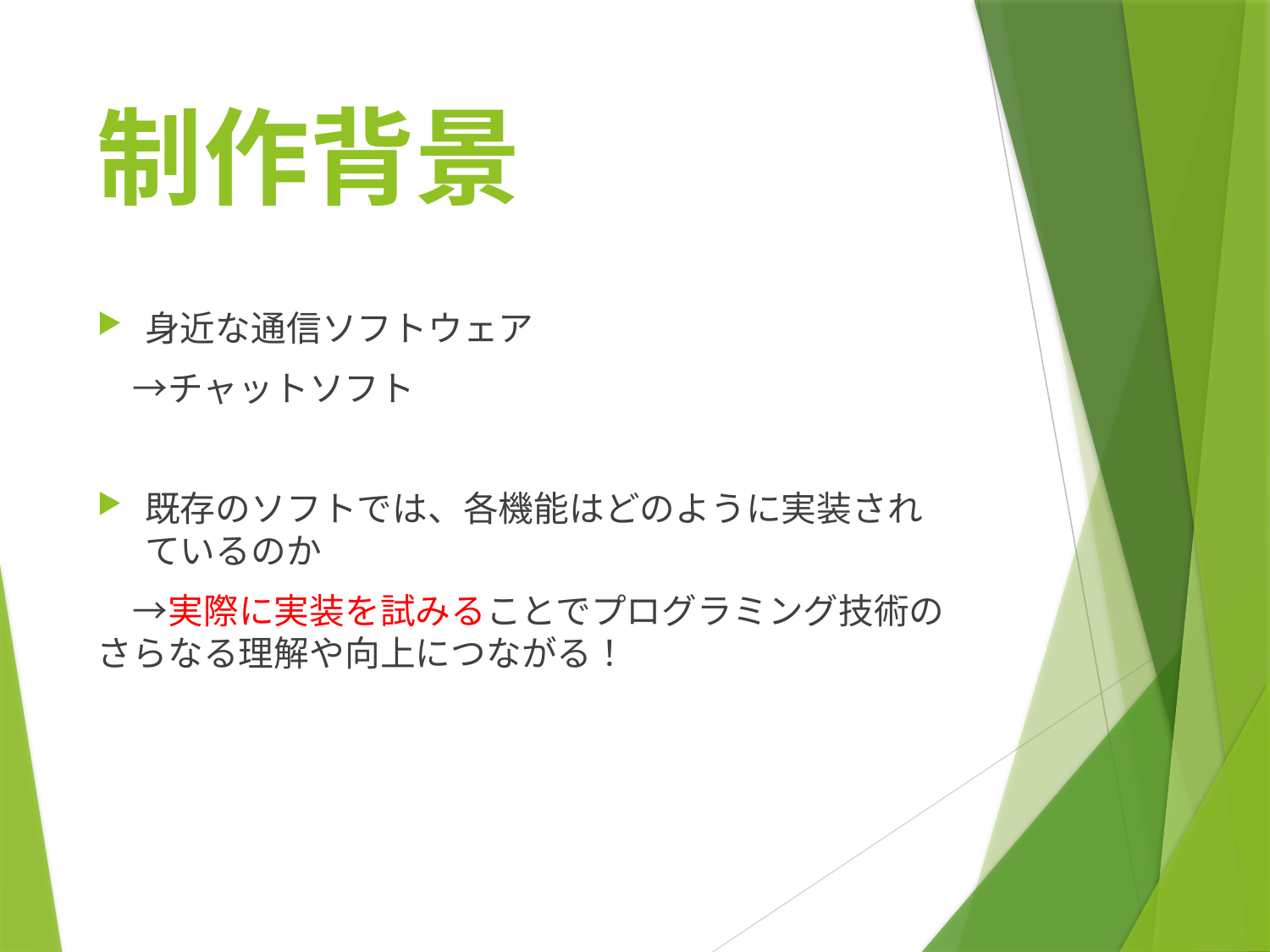

# 制作背景
身近な通信ソフトウェア
　→チャットソフト

既存のソフトでは、各機能はどのように実装されているのか
　→実際に実装を試みることでプログラミング技術のさらなる理解や向上につながる！